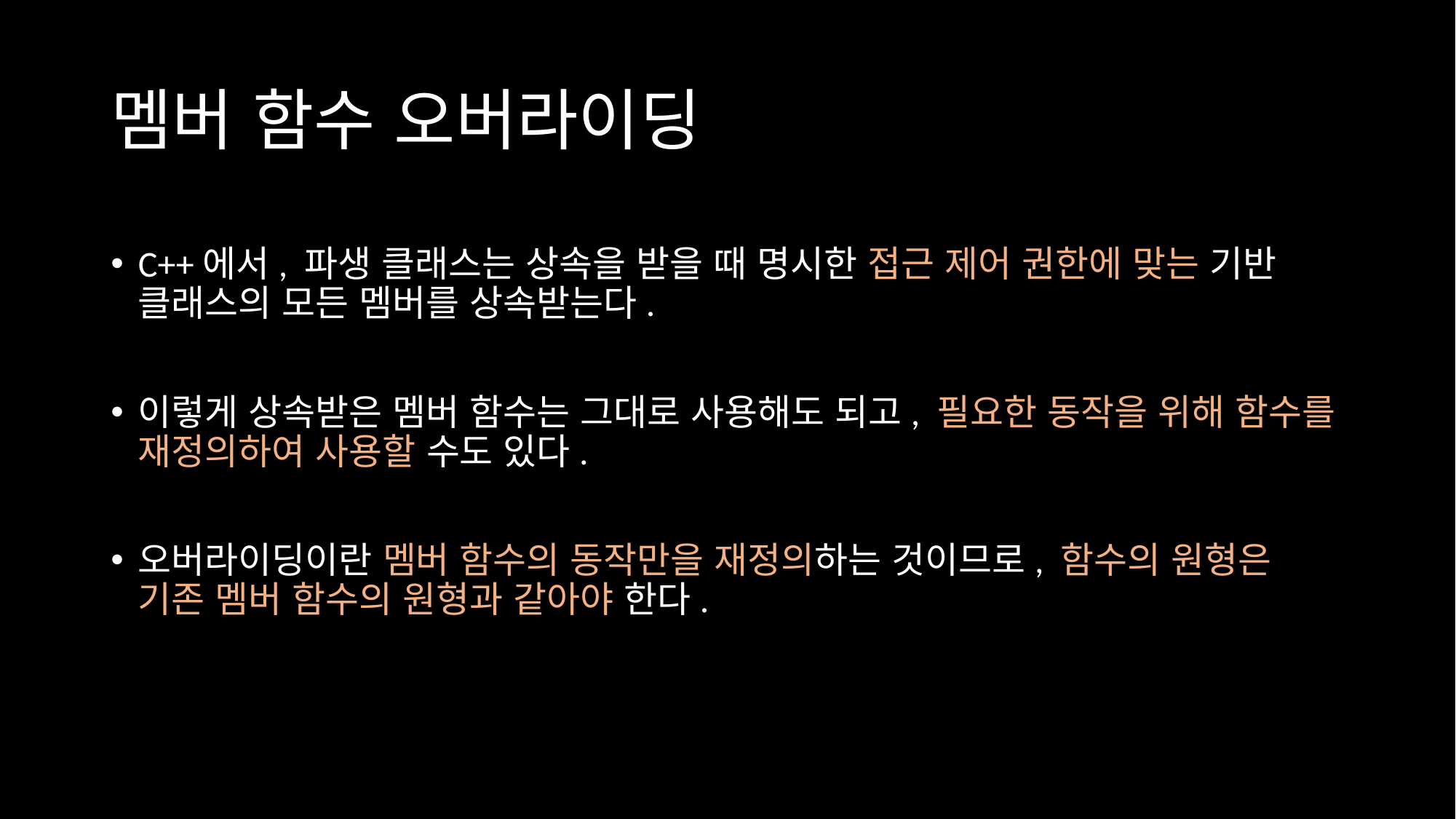

# 멤버 함수 오버라이딩
C++에서, 파생 클래스는 상속을 받을 때 명시한 접근 제어 권한에 맞는 기반 클래스의 모든 멤버를 상속받는다.

이렇게 상속받은 멤버 함수는 그대로 사용해도 되고, 필요한 동작을 위해 함수를 재정의하여 사용할 수도 있다.

오버라이딩이란 멤버 함수의 동작만을 재정의하는 것이므로, 함수의 원형은 기존 멤버 함수의 원형과 같아야 한다.